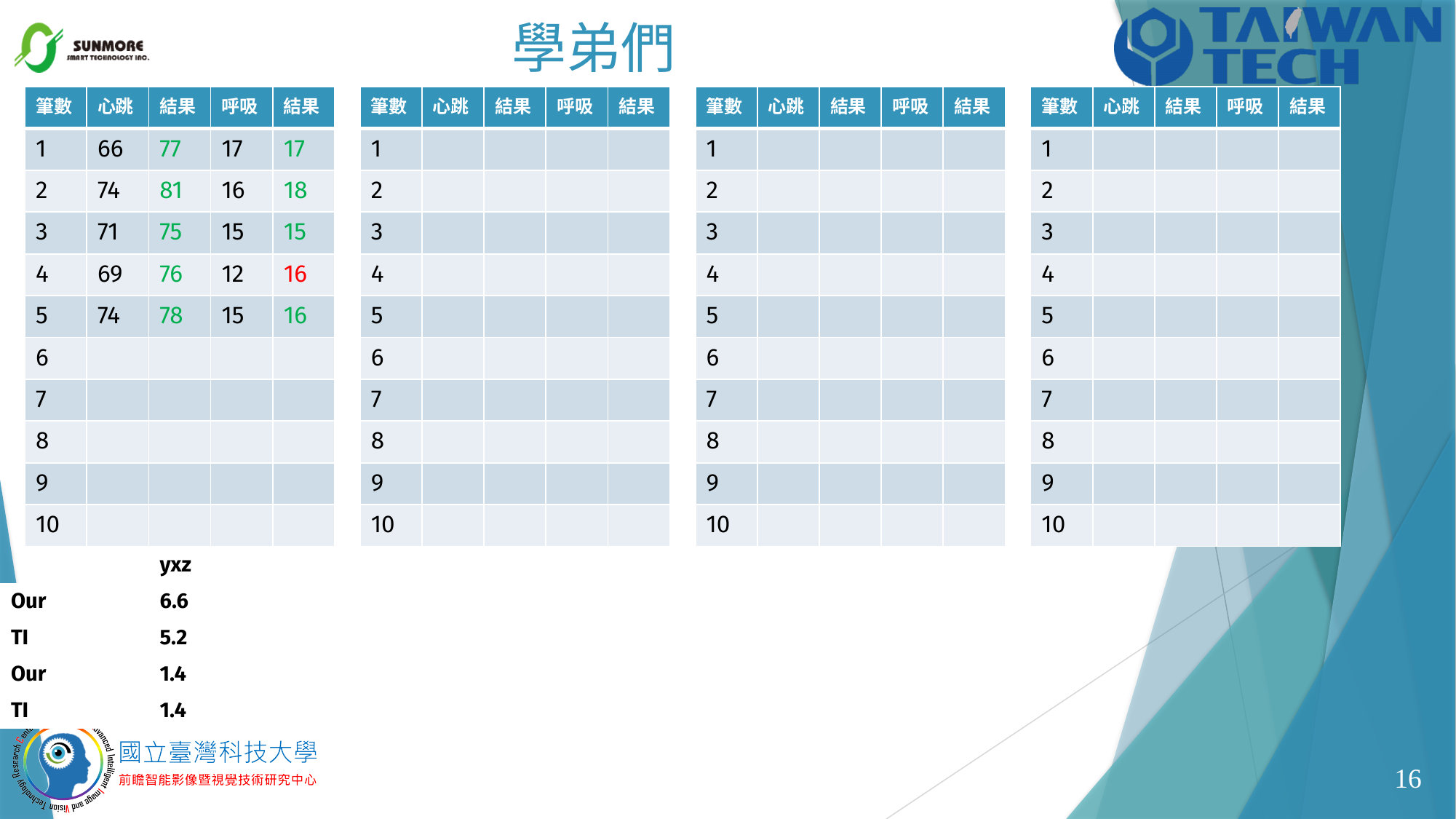

# 學弟們
| 筆數 | 心跳 | 結果 | 呼吸 | 結果 |
| --- | --- | --- | --- | --- |
| 1 | 66 | 77 | 17 | 17 |
| 2 | 74 | 81 | 16 | 18 |
| 3 | 71 | 75 | 15 | 15 |
| 4 | 69 | 76 | 12 | 16 |
| 5 | 74 | 78 | 15 | 16 |
| 6 |  |  |  |  |
| 7 |  |  |  |  |
| 8 |  |  |  |  |
| 9 |  |  |  |  |
| 10 |  |  |  |  |
| 筆數 | 心跳 | 結果 | 呼吸 | 結果 |
| --- | --- | --- | --- | --- |
| 1 |  |  |  |  |
| 2 |  |  |  |  |
| 3 |  |  |  |  |
| 4 |  |  |  |  |
| 5 |  |  |  |  |
| 6 |  |  |  |  |
| 7 |  |  |  |  |
| 8 |  |  |  |  |
| 9 |  |  |  |  |
| 10 |  |  |  |  |
| 筆數 | 心跳 | 結果 | 呼吸 | 結果 |
| --- | --- | --- | --- | --- |
| 1 |  |  |  |  |
| 2 |  |  |  |  |
| 3 |  |  |  |  |
| 4 |  |  |  |  |
| 5 |  |  |  |  |
| 6 |  |  |  |  |
| 7 |  |  |  |  |
| 8 |  |  |  |  |
| 9 |  |  |  |  |
| 10 |  |  |  |  |
| 筆數 | 心跳 | 結果 | 呼吸 | 結果 |
| --- | --- | --- | --- | --- |
| 1 |  |  |  |  |
| 2 |  |  |  |  |
| 3 |  |  |  |  |
| 4 |  |  |  |  |
| 5 |  |  |  |  |
| 6 |  |  |  |  |
| 7 |  |  |  |  |
| 8 |  |  |  |  |
| 9 |  |  |  |  |
| 10 |  |  |  |  |
|  | yxz |  |  |  |
| --- | --- | --- | --- | --- |
| Our | 6.6 |  |  |  |
| TI | 5.2 |  |  |  |
| Our | 1.4 |  |  |  |
| TI | 1.4 |  |  |  |
16